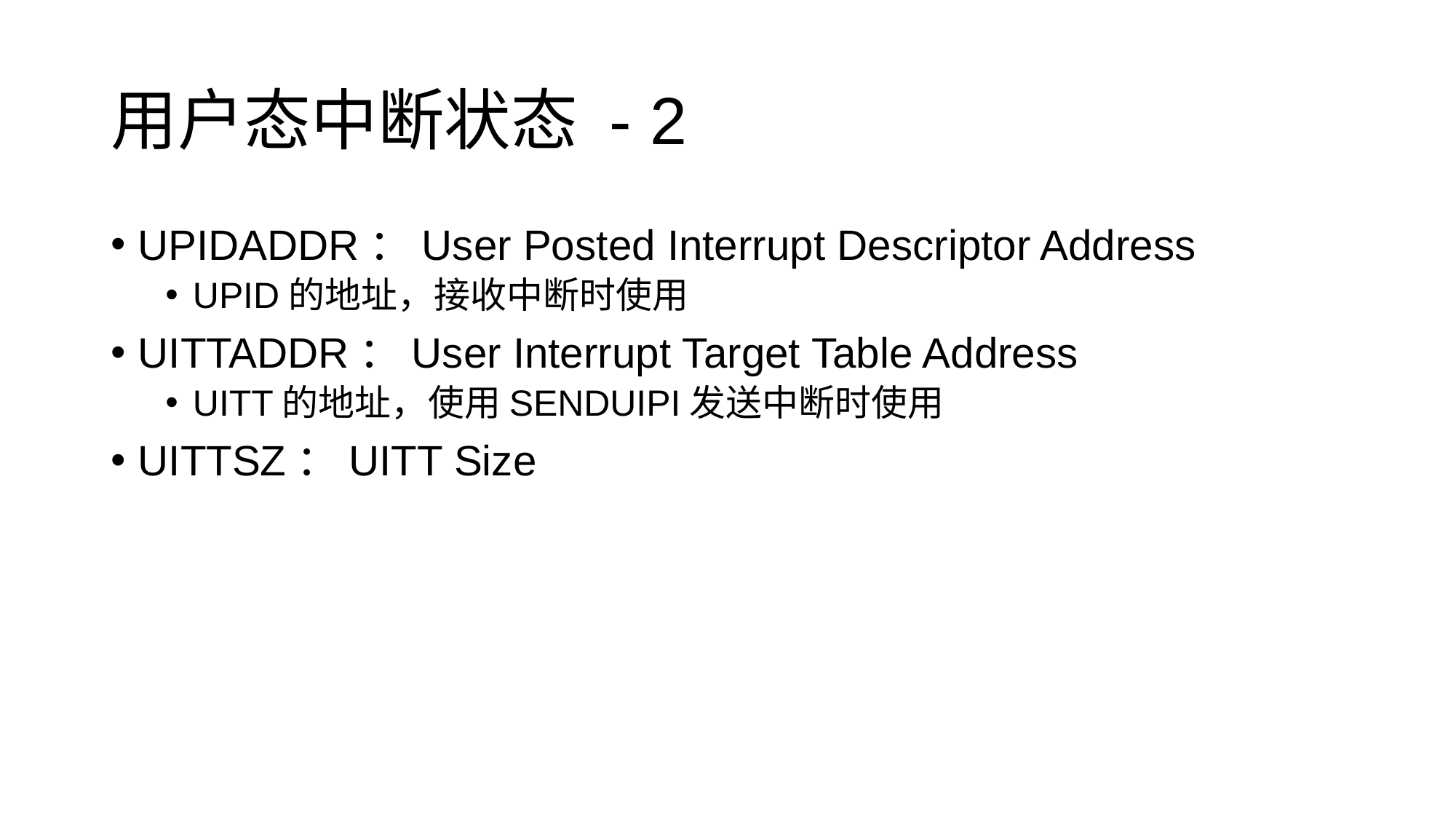

# 用户态中断状态 - 2
UPIDADDR：User Posted Interrupt Descriptor Address
UPID的地址，接收中断时使用
UITTADDR：User Interrupt Target Table Address
UITT的地址，使用SENDUIPI发送中断时使用
UITTSZ：UITT Size